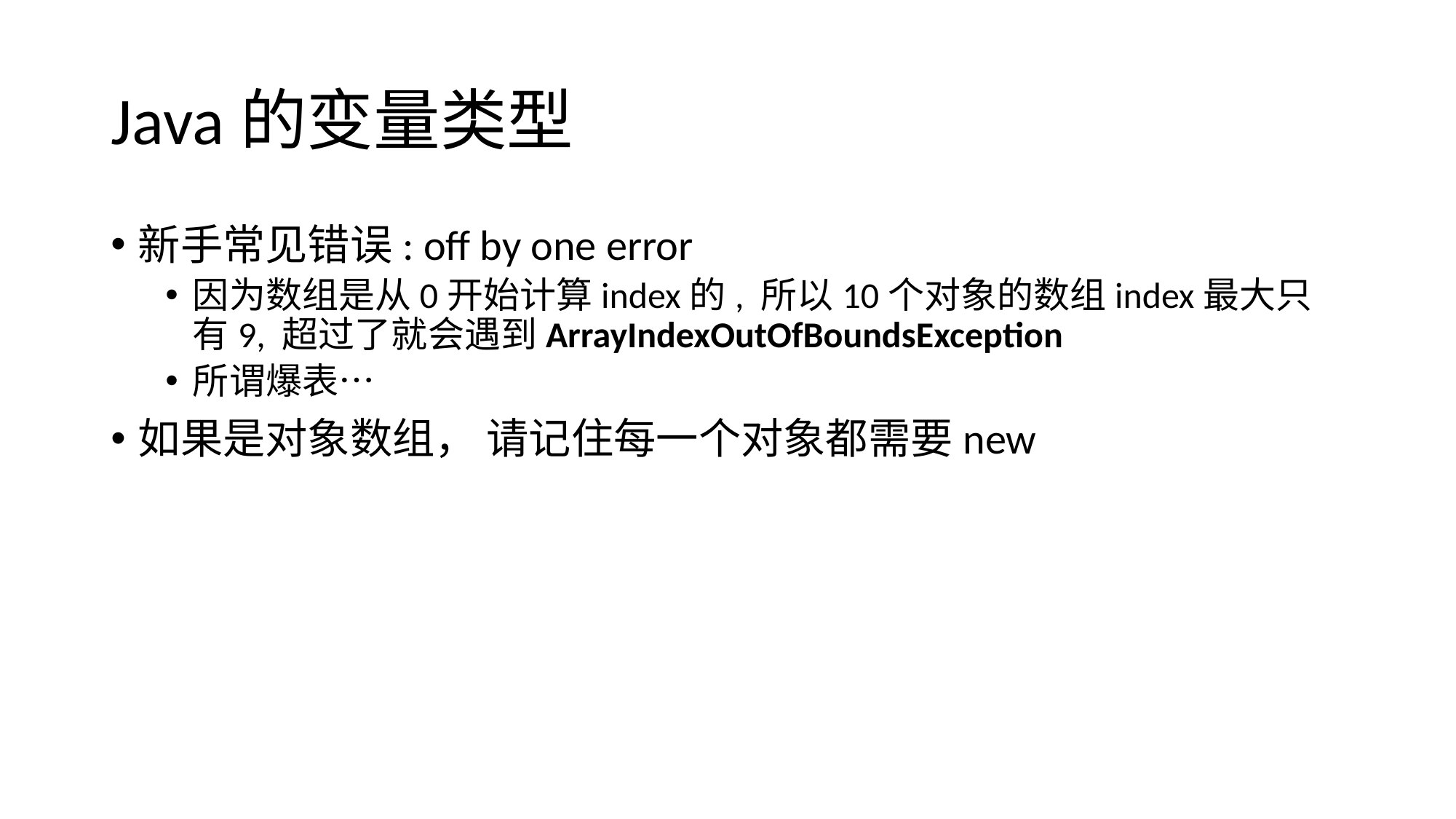

# Java的变量类型
新手常见错误: off by one error
因为数组是从0开始计算index的, 所以10个对象的数组index最大只有9, 超过了就会遇到ArrayIndexOutOfBoundsException
所谓爆表…
如果是对象数组， 请记住每一个对象都需要new